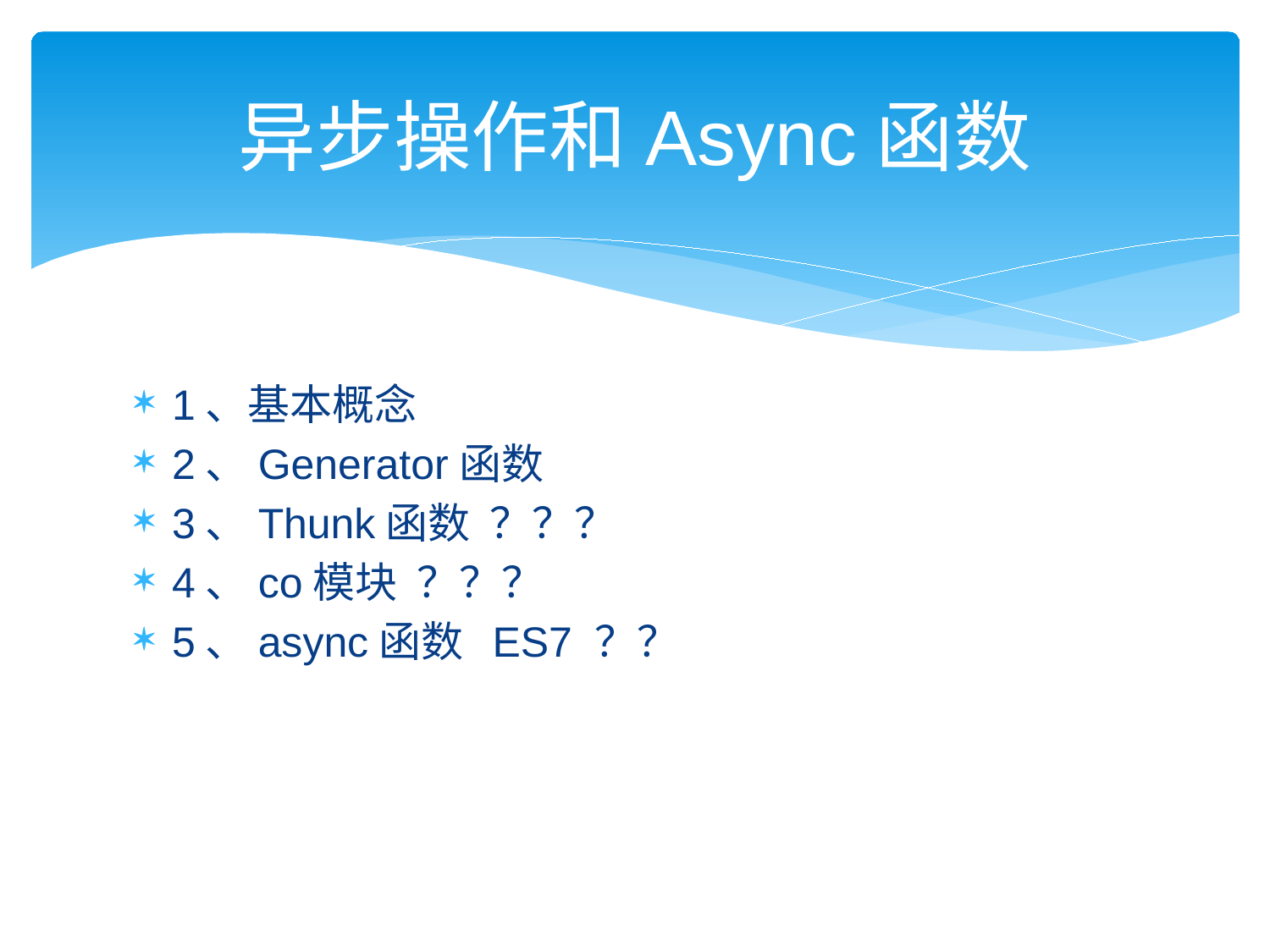

# 异步操作和Async函数
1、基本概念
2、Generator函数
3、Thunk函数  ？？？
4、co模块  ？？？
5、async函数  ES7 ？？